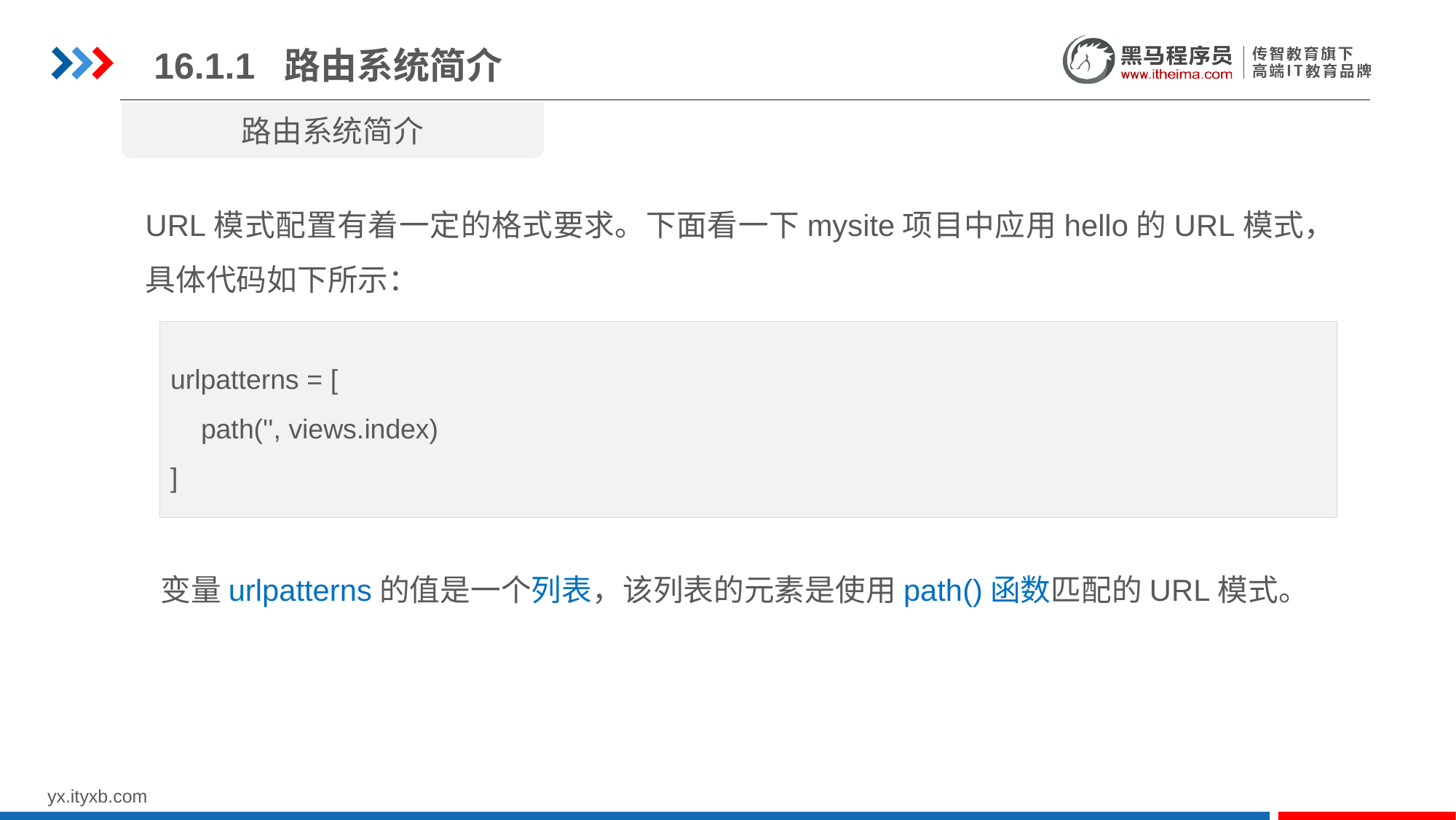

16.1.1  路由系统简介

路由系统简介
URL模式配置有着一定的格式要求。下面看一下mysite项目中应用hello的URL模式，具体代码如下所示：
urlpatterns = [
    path('', views.index)
]
变量urlpatterns的值是一个列表，该列表的元素是使用path()函数匹配的URL模式。